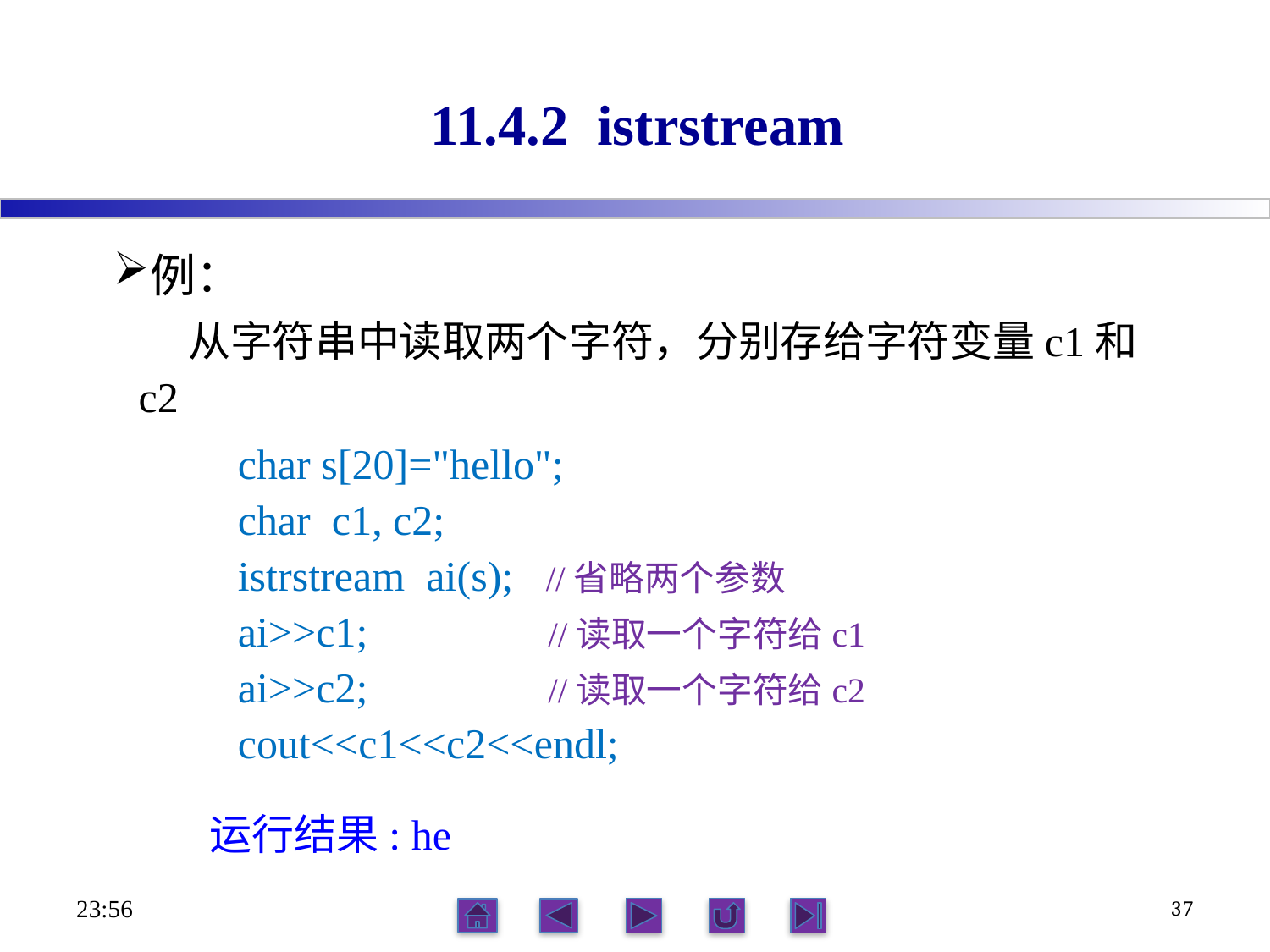

# 11.4.2  istrstream
例：
从字符串中读取两个字符，分别存给字符变量c1和c2
char s[20]="hello";
char  c1, c2;
istrstream  ai(s);   //省略两个参数
ai>>c1;                 //读取一个字符给c1
ai>>c2;                 //读取一个字符给c2
cout<<c1<<c2<<endl;
 运行结果: he
23:56
37